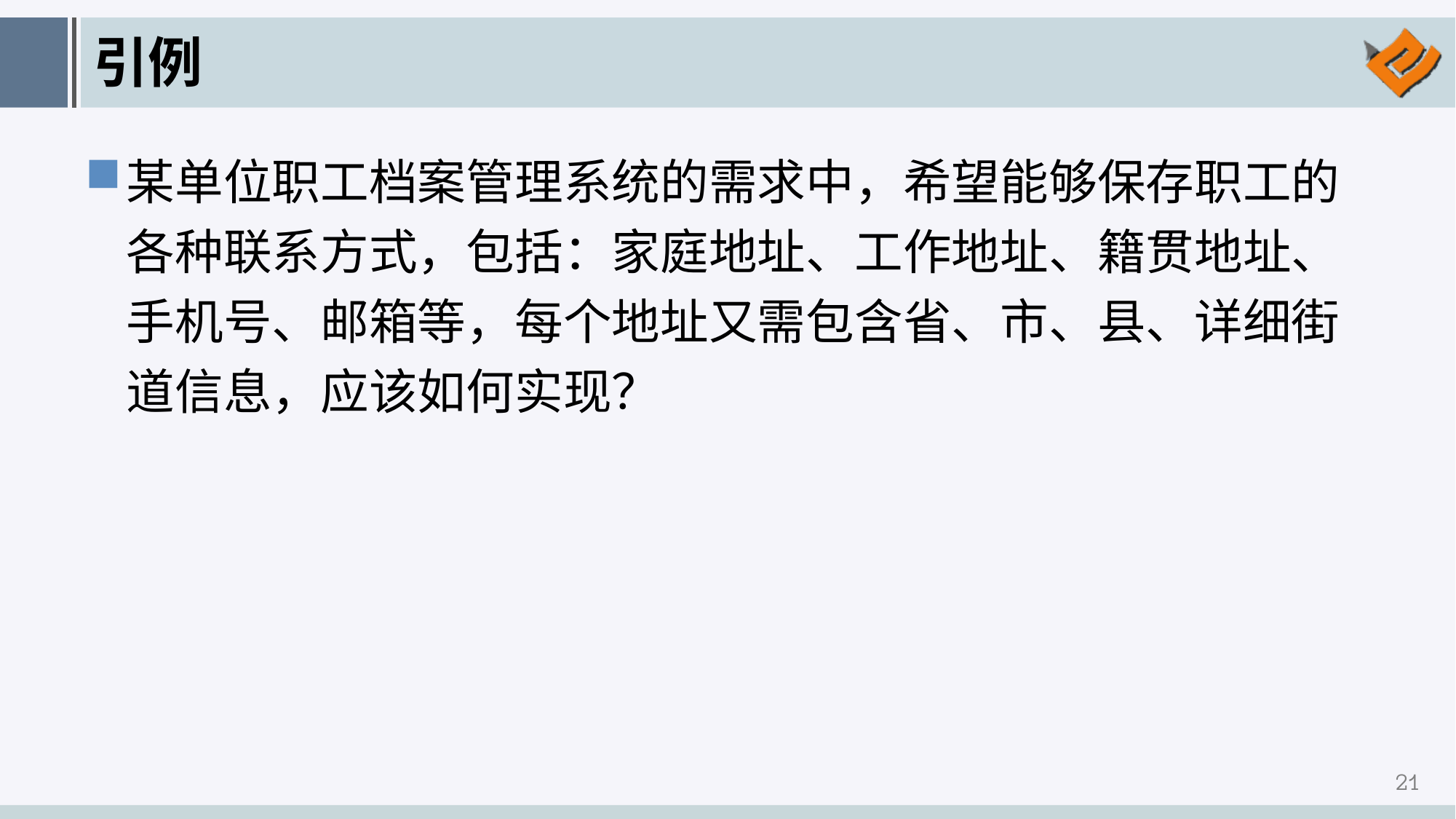

# 引例
某单位职工档案管理系统的需求中，希望能够保存职工的各种联系方式，包括：家庭地址、工作地址、籍贯地址、手机号、邮箱等，每个地址又需包含省、市、县、详细街道信息，应该如何实现？